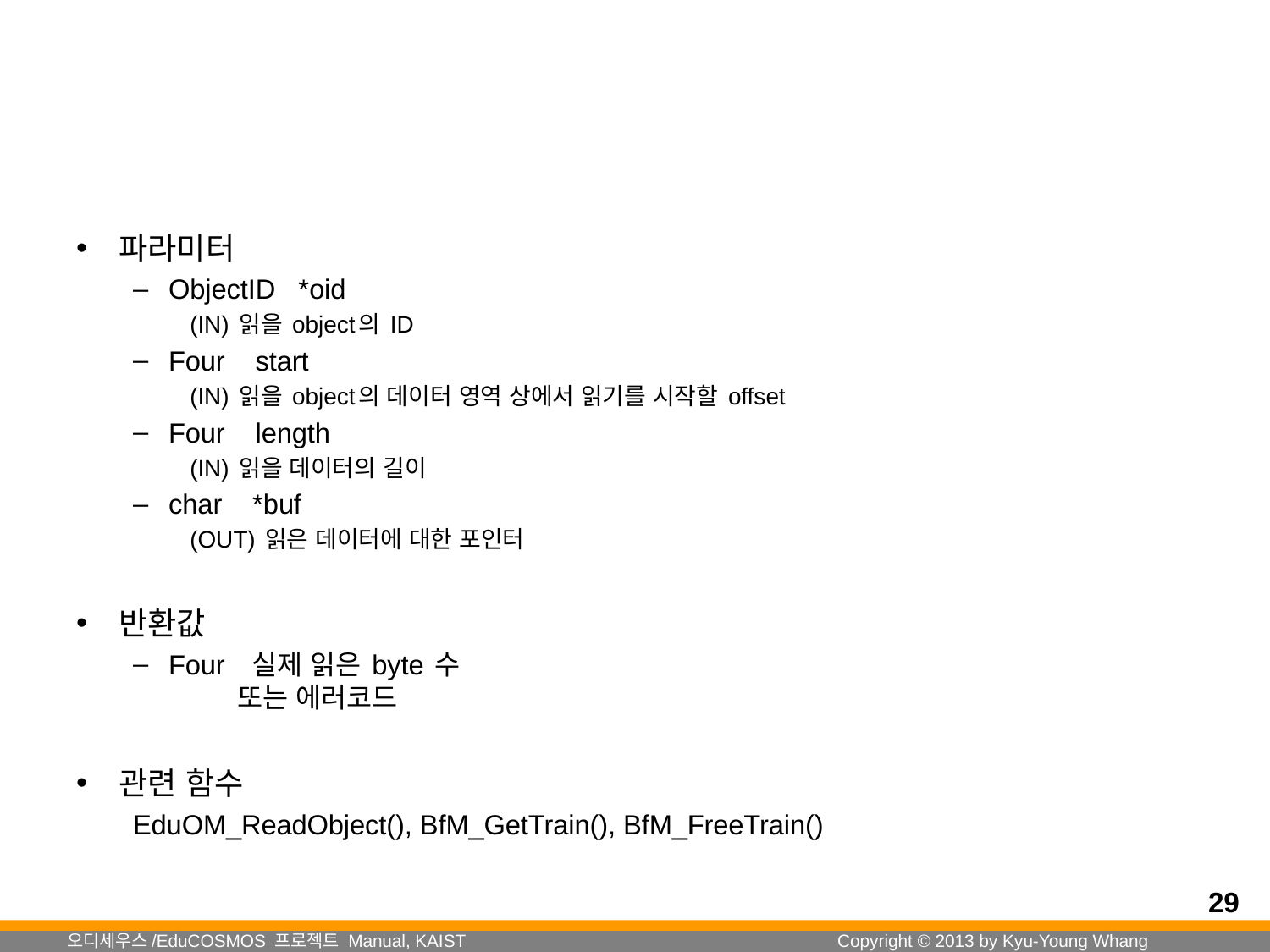

#
파라미터
ObjectID   *oid
(IN) 읽을 object의 ID
Four    start
(IN) 읽을 object의 데이터 영역 상에서 읽기를 시작할 offset
Four    length
(IN) 읽을 데이터의 길이
char    *buf
(OUT) 읽은 데이터에 대한 포인터

반환값
Four   실제 읽은 byte 수
         또는 에러코드

관련 함수
EduOM_ReadObject(), BfM_GetTrain(), BfM_FreeTrain()